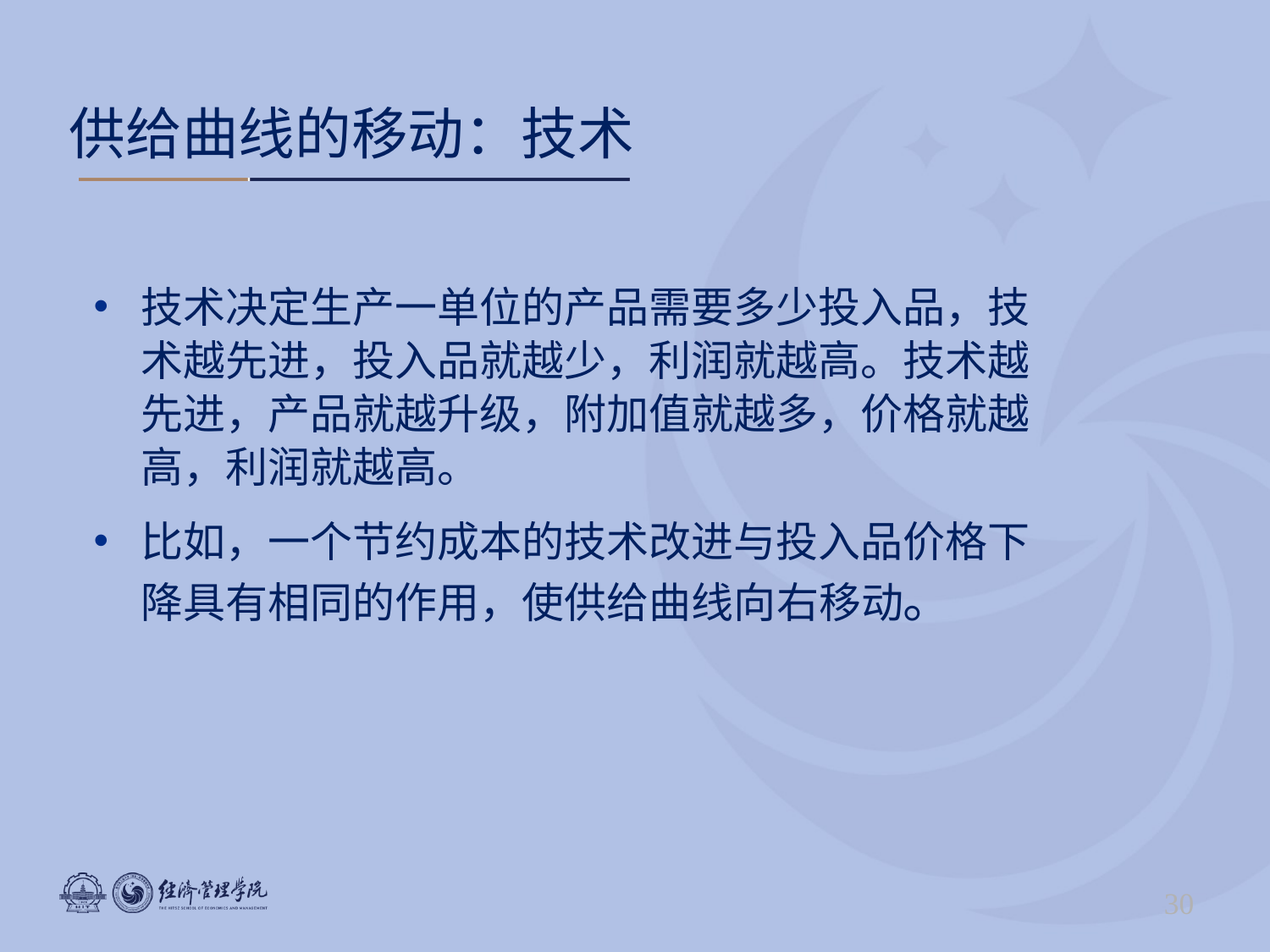

0
# 供给曲线的移动：技术
技术决定生产一单位的产品需要多少投入品，技术越先进，投入品就越少，利润就越高。技术越先进，产品就越升级，附加值就越多，价格就越高，利润就越高。
比如，一个节约成本的技术改进与投入品价格下降具有相同的作用，使供给曲线向右移动。